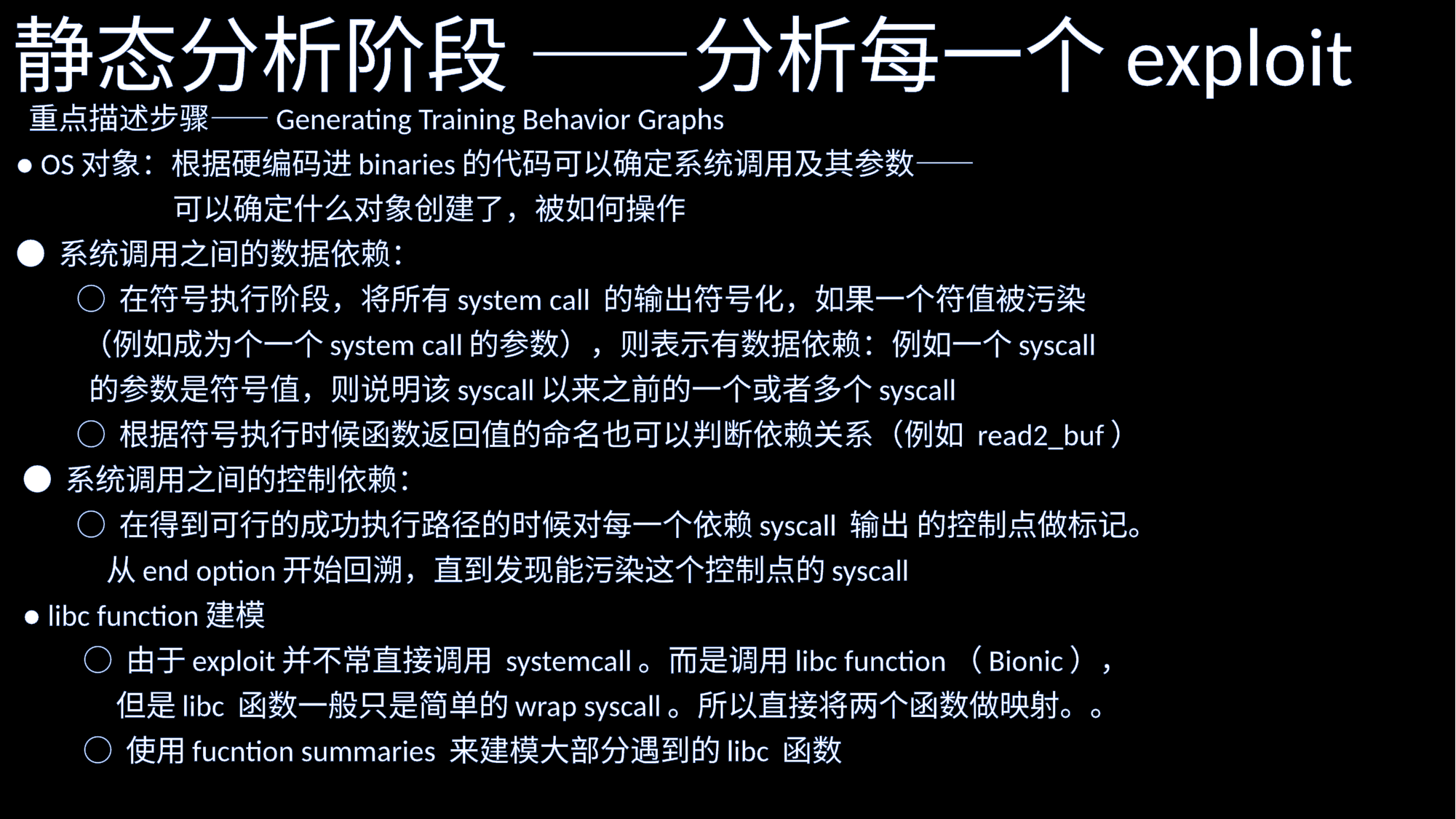

# 静态分析阶段 ——分析每一个exploit
 重点描述步骤——Generating Training Behavior Graphs
● OS对象：根据硬编码进binaries的代码可以确定系统调用及其参数——
	         可以确定什么对象创建了，被如何操作
● 系统调用之间的数据依赖：
         ○ 在符号执行阶段，将所有system call 的输出符号化，如果一个符值被污染
         （例如成为个一个system call的参数），则表示有数据依赖：例如一个syscall
          的参数是符号值，则说明该syscall以来之前的一个或者多个syscall
         ○ 根据符号执行时候函数返回值的命名也可以判断依赖关系（例如 read2_buf）
 ● 系统调用之间的控制依赖：
         ○ 在得到可行的成功执行路径的时候对每一个依赖syscall 输出 的控制点做标记。
	从end option开始回溯，直到发现能污染这个控制点的syscall
 ● libc function建模
          ○ 由于exploit并不常直接调用 systemcall。而是调用libc function（Bionic），
              但是libc 函数一般只是简单的wrap syscall。所以直接将两个函数做映射。。
          ○ 使用fucntion summaries 来建模大部分遇到的libc 函数